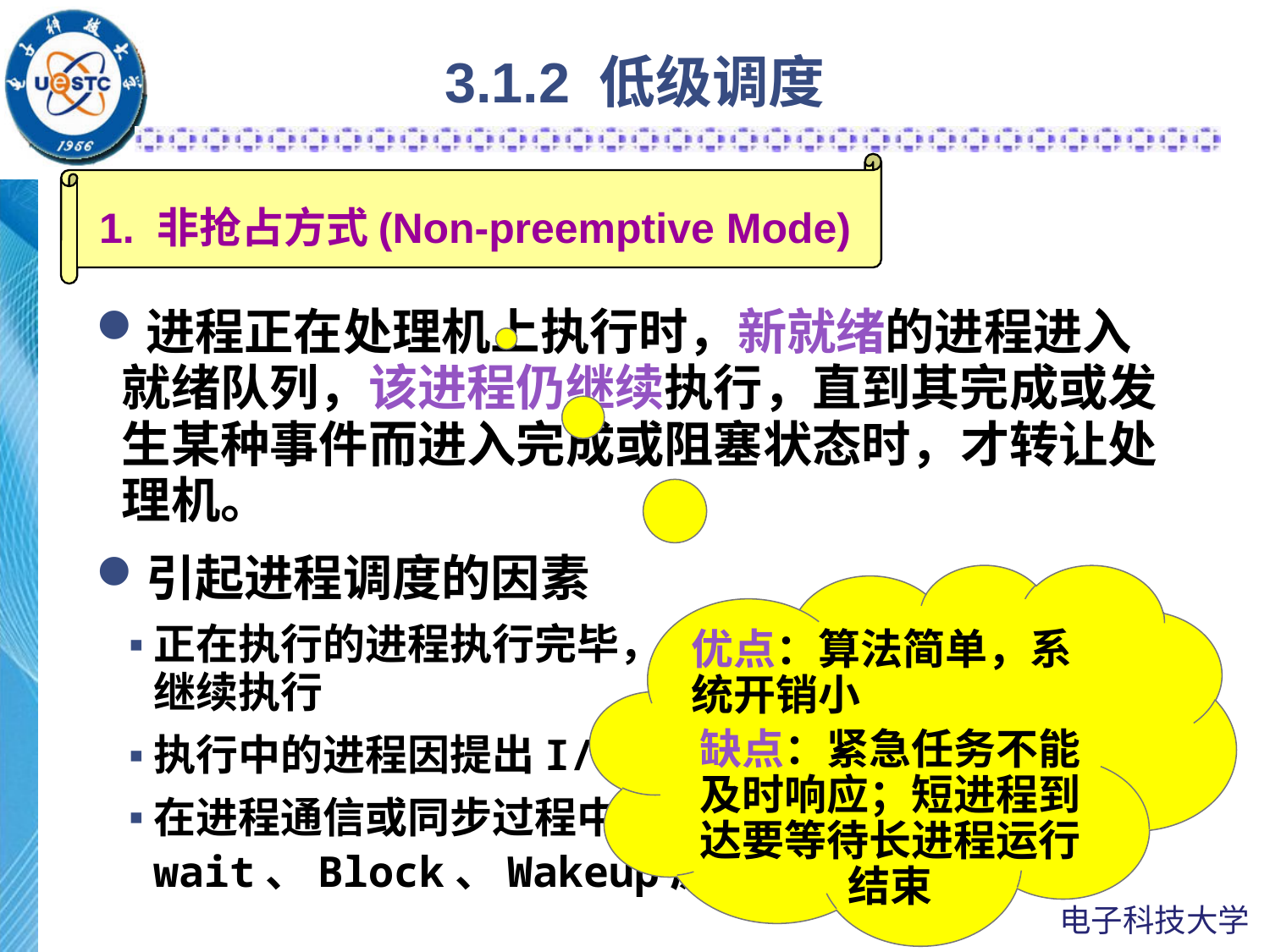

# 3.1.2 低级调度
1. 非抢占方式(Non-preemptive Mode)
进程正在处理机上执行时，新就绪的进程进入就绪队列，该进程仍继续执行，直到其完成或发生某种事件而进入完成或阻塞状态时，才转让处理机。
引起进程调度的因素
正在执行的进程执行完毕， 或因发生某事件而不能再继续执行
执行中的进程因提出I/O请求而暂停执行；
在进程通信或同步过程中执行了某种原语操作，如wait、Block、Wakeup原语
优点：算法简单，系统开销小
缺点：紧急任务不能及时响应；短进程到达要等待长进程运行结束